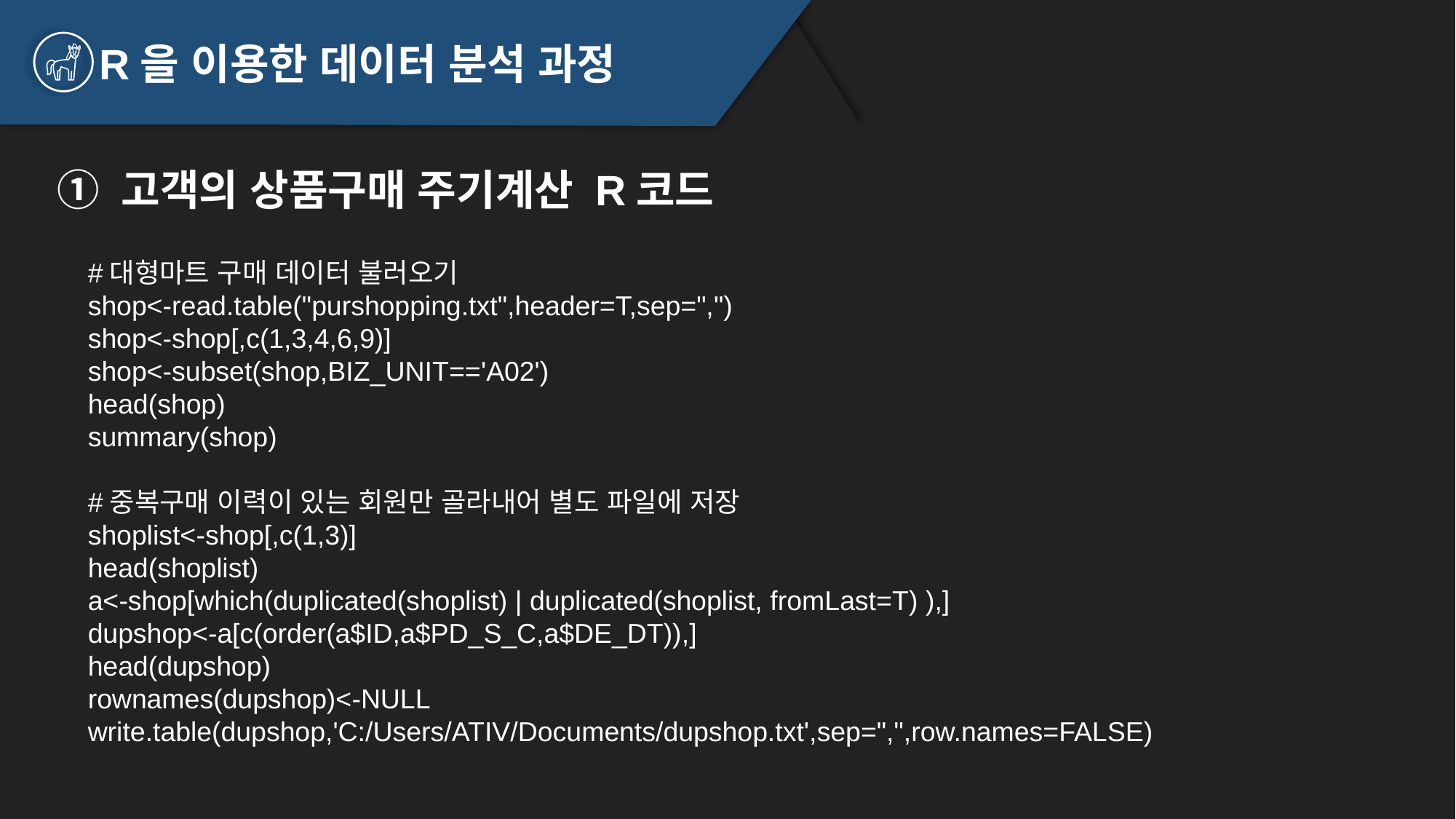

R을 이용한 데이터 분석 과정
① 고객의 상품구매 주기계산 R코드
#대형마트 구매 데이터 불러오기
shop<-read.table("purshopping.txt",header=T,sep=",")
shop<-shop[,c(1,3,4,6,9)]
shop<-subset(shop,BIZ_UNIT=='A02')
head(shop)
summary(shop)

#중복구매 이력이 있는 회원만 골라내어 별도 파일에 저장
shoplist<-shop[,c(1,3)]
head(shoplist)
a<-shop[which(duplicated(shoplist) | duplicated(shoplist, fromLast=T) ),]
dupshop<-a[c(order(a$ID,a$PD_S_C,a$DE_DT)),]
head(dupshop)
rownames(dupshop)<-NULL
write.table(dupshop,'C:/Users/ATIV/Documents/dupshop.txt',sep=",",row.names=FALSE)